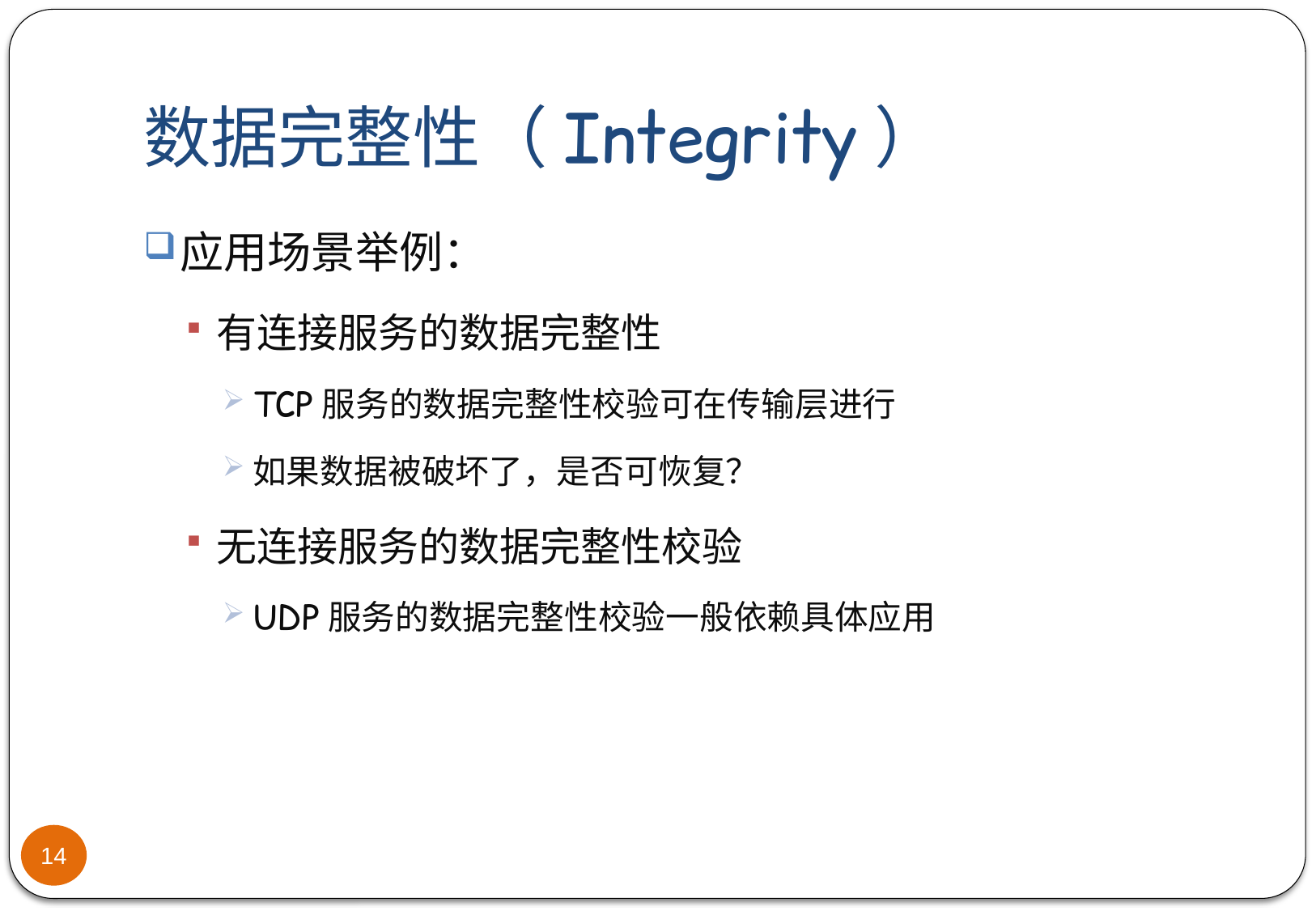

# 数据完整性（Integrity）
应用场景举例：
有连接服务的数据完整性
TCP服务的数据完整性校验可在传输层进行
如果数据被破坏了，是否可恢复？
无连接服务的数据完整性校验
UDP服务的数据完整性校验一般依赖具体应用
14